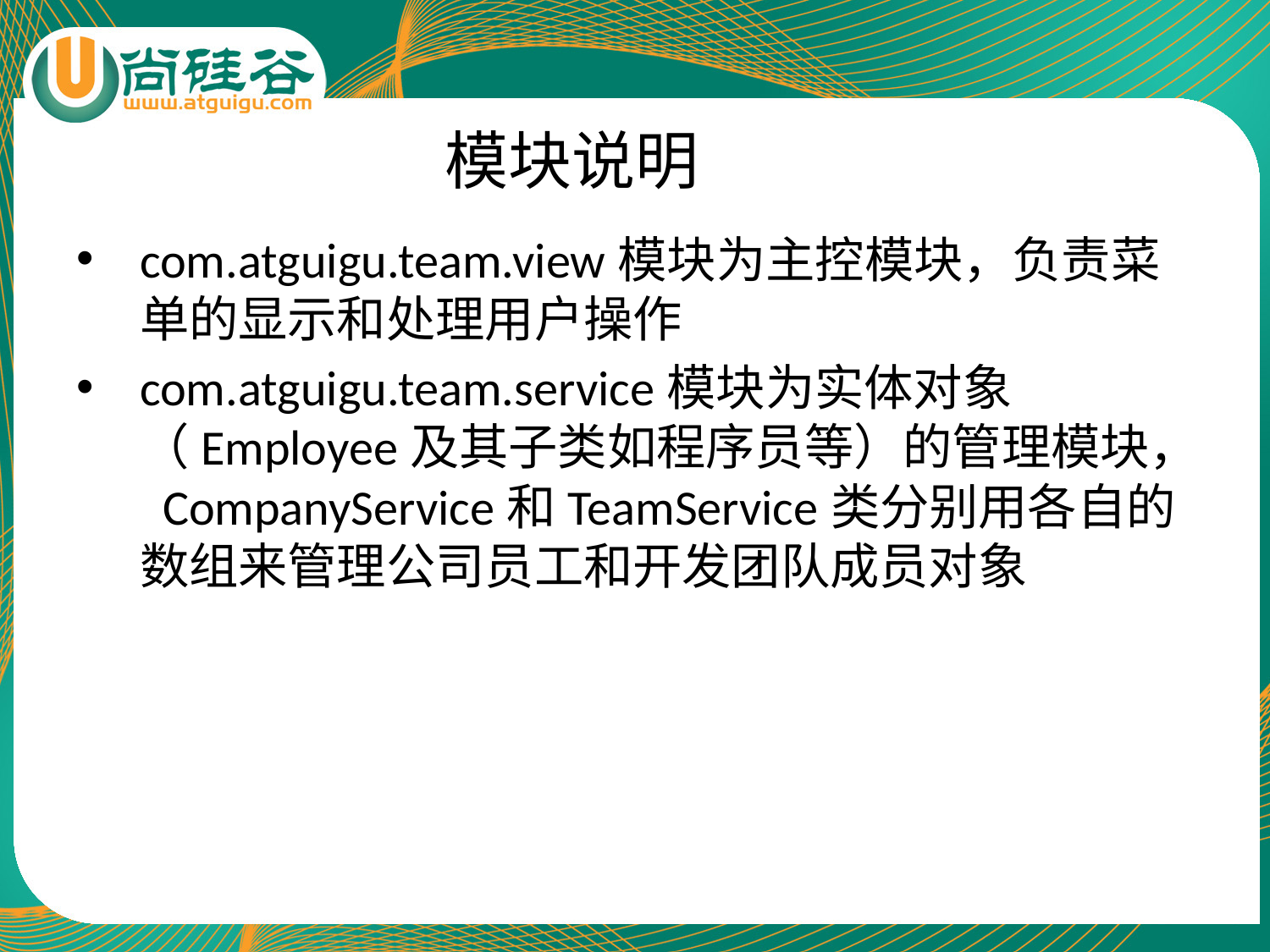

# 模块说明
com.atguigu.team.view模块为主控模块，负责菜单的显示和处理用户操作
com.atguigu.team.service模块为实体对象（Employee及其子类如程序员等）的管理模块， CompanyService和TeamService类分别用各自的数组来管理公司员工和开发团队成员对象